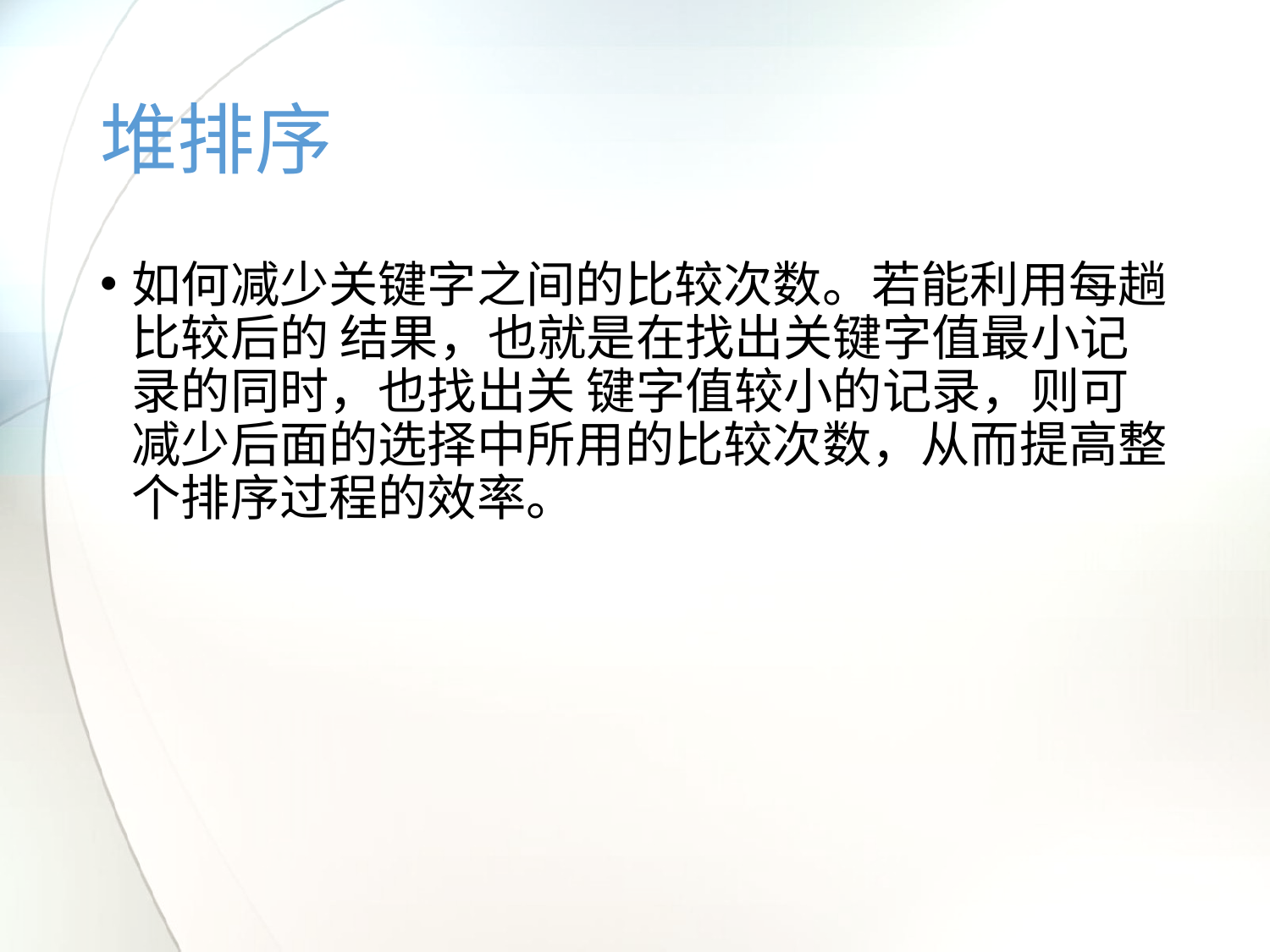

# 堆排序
如何减少关键字之间的比较次数。若能利用每趟比较后的 结果，也就是在找出关键字值最小记录的同时，也找出关 键字值较小的记录，则可减少后面的选择中所用的比较次数，从而提高整个排序过程的效率。